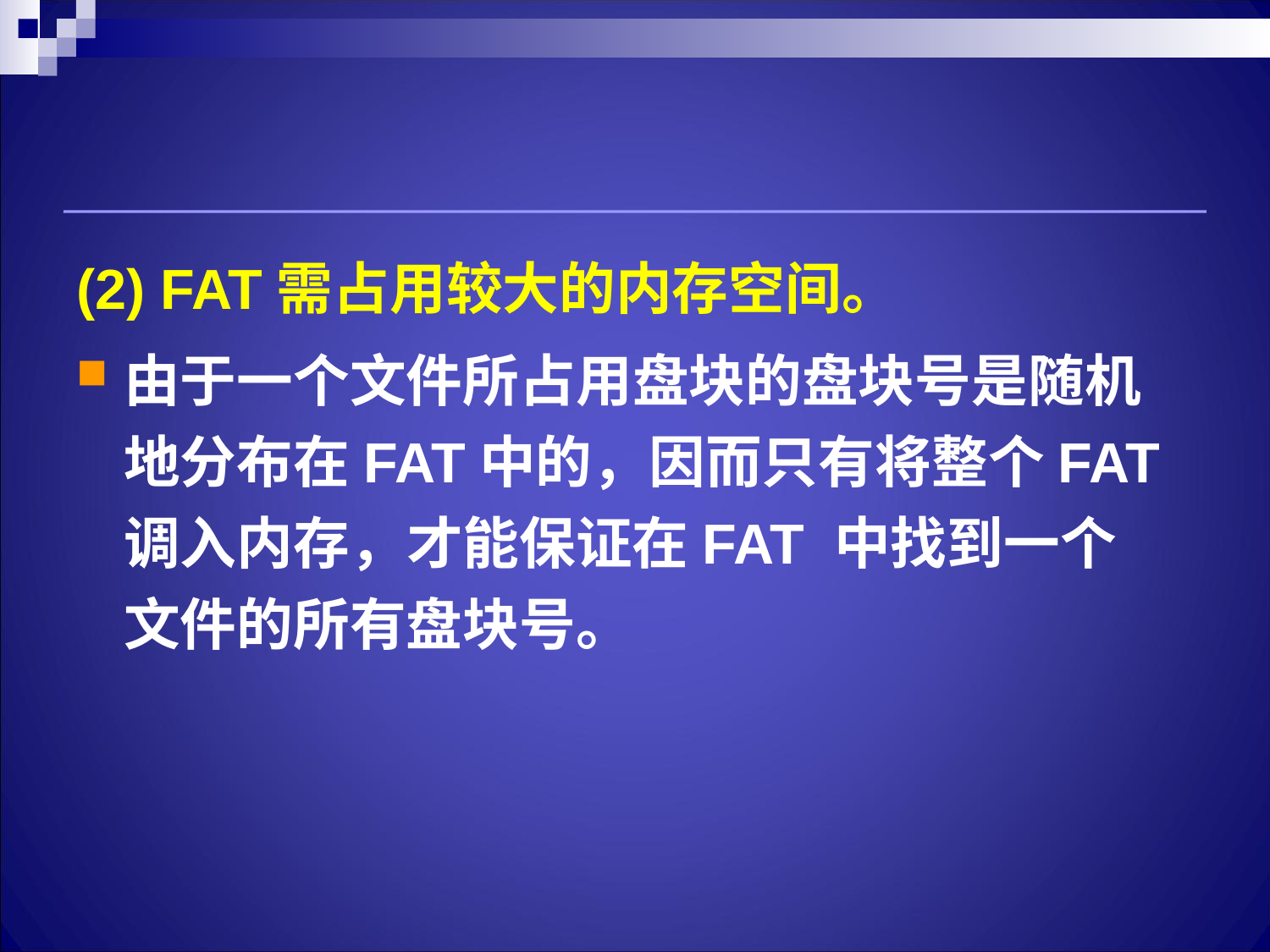

(2) FAT需占用较大的内存空间。
由于一个文件所占用盘块的盘块号是随机地分布在FAT中的，因而只有将整个FAT 调入内存，才能保证在FAT 中找到一个文件的所有盘块号。